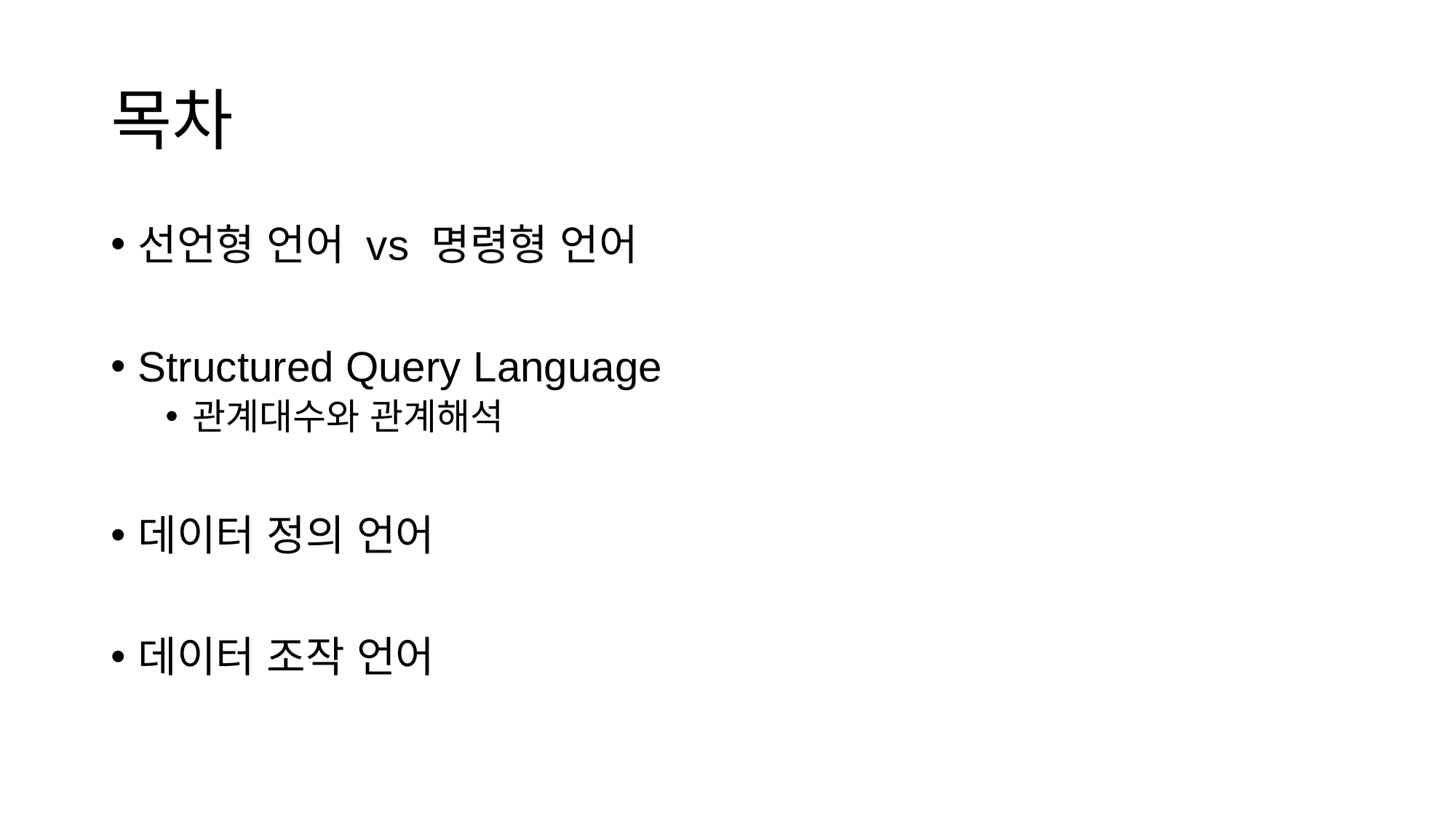

# 목차
선언형 언어 vs 명령형 언어

Structured Query Language
관계대수와 관계해석

데이터 정의 언어

데이터 조작 언어